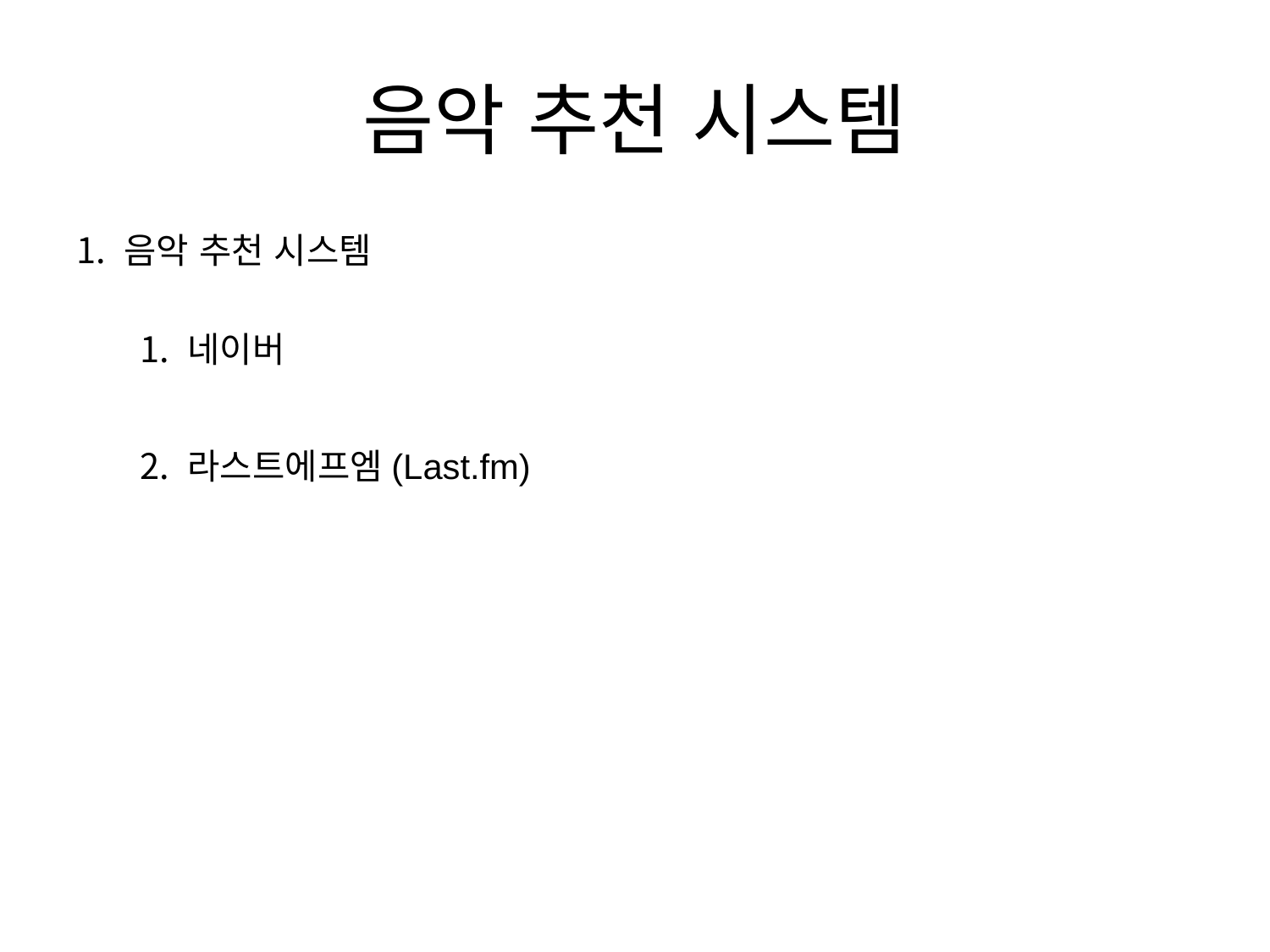

# 음악 추천 시스템
음악 추천 시스템

네이버

라스트에프엠(Last.fm)